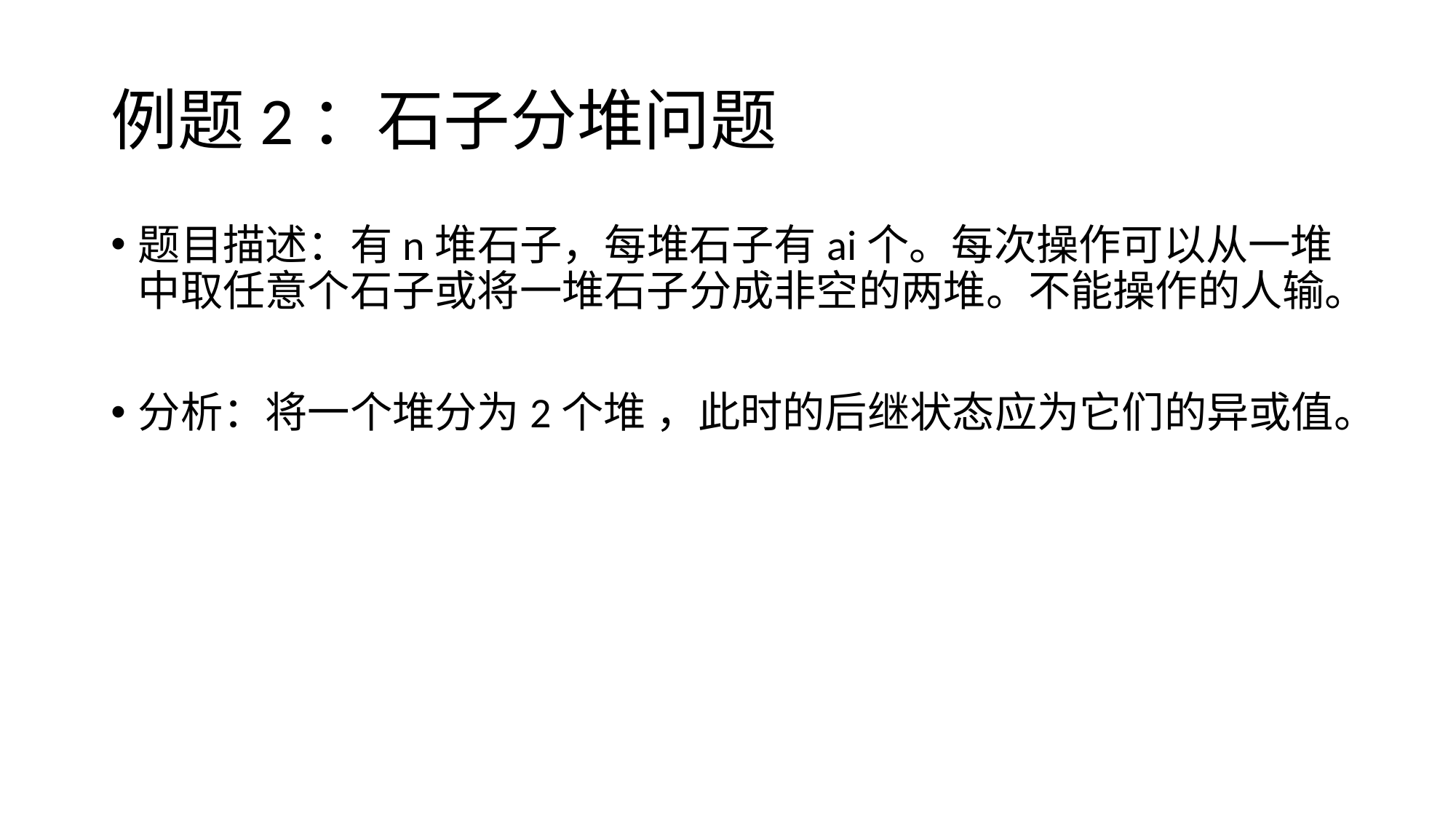

# 例题2：石子分堆问题
题目描述：有n堆石子，每堆石子有ai个。每次操作可以从一堆中取任意个石子或将一堆石子分成非空的两堆。不能操作的人输。

分析：将一个堆分为2个堆 ，此时的后继状态应为它们的异或值。